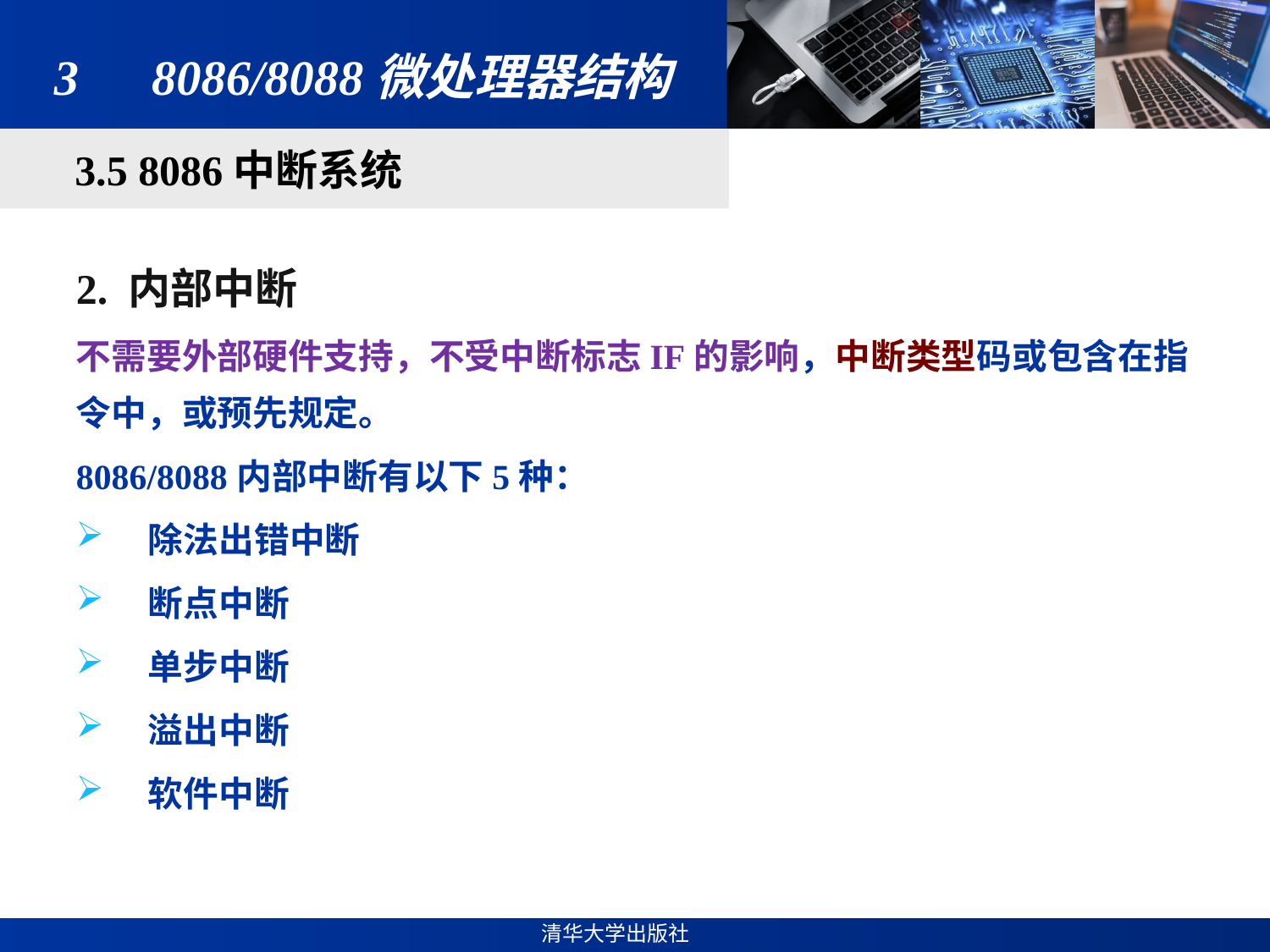

# 3　8086/8088微处理器结构
3.5 8086中断系统

2. 内部中断
不需要外部硬件支持，不受中断标志IF的影响，中断类型码或包含在指令中，或预先规定。
8086/8088内部中断有以下5种：
  除法出错中断
  断点中断
  单步中断
  溢出中断
  软件中断